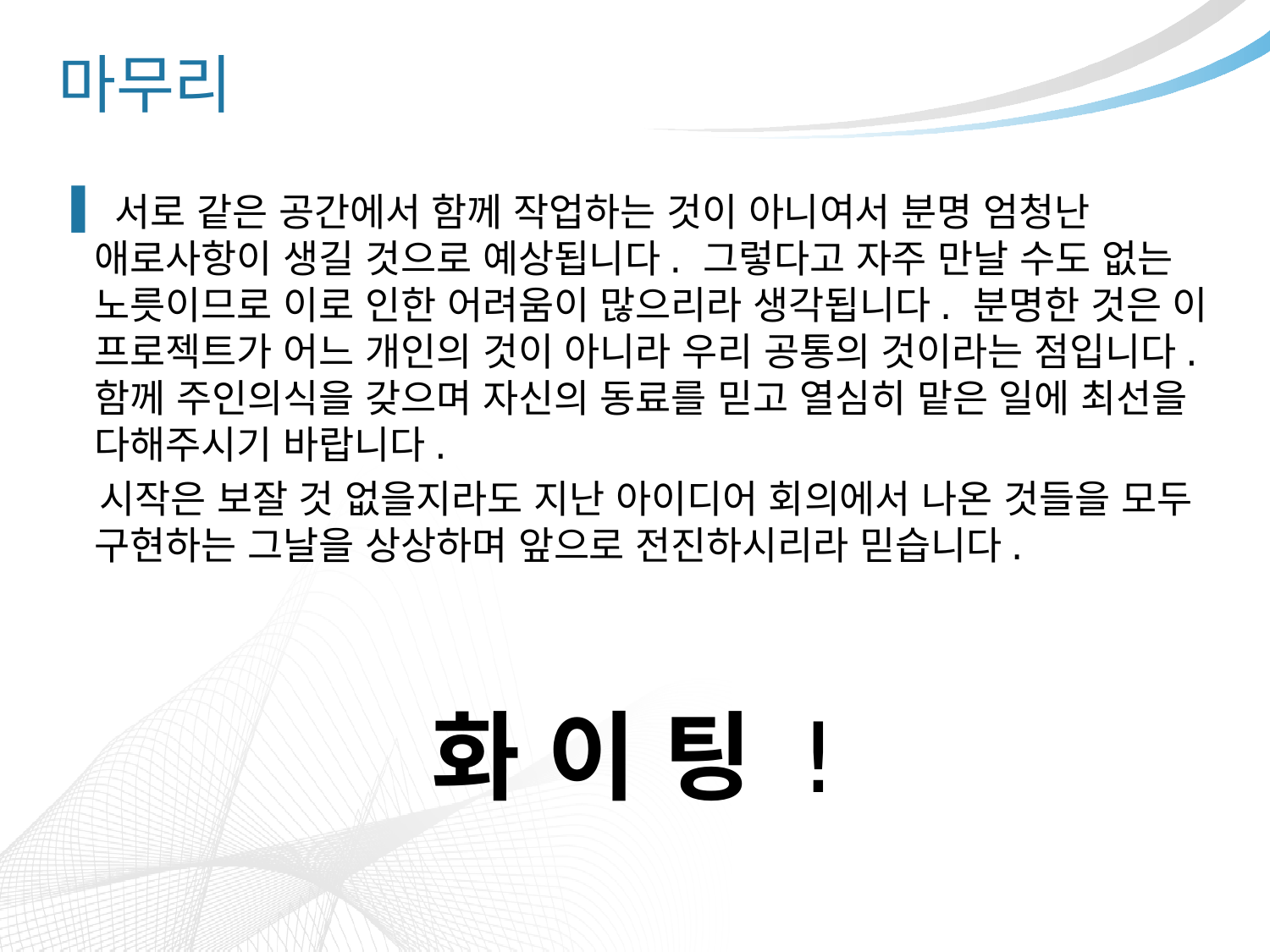

# 마무리
 서로 같은 공간에서 함께 작업하는 것이 아니여서 분명 엄청난 애로사항이 생길 것으로 예상됩니다. 그렇다고 자주 만날 수도 없는 노릇이므로 이로 인한 어려움이 많으리라 생각됩니다. 분명한 것은 이 프로젝트가 어느 개인의 것이 아니라 우리 공통의 것이라는 점입니다. 함께 주인의식을 갖으며 자신의 동료를 믿고 열심히 맡은 일에 최선을 다해주시기 바랍니다.
   시작은 보잘 것 없을지라도 지난 아이디어 회의에서 나온 것들을 모두 구현하는 그날을 상상하며 앞으로 전진하시리라 믿습니다.

화 이 팅 !